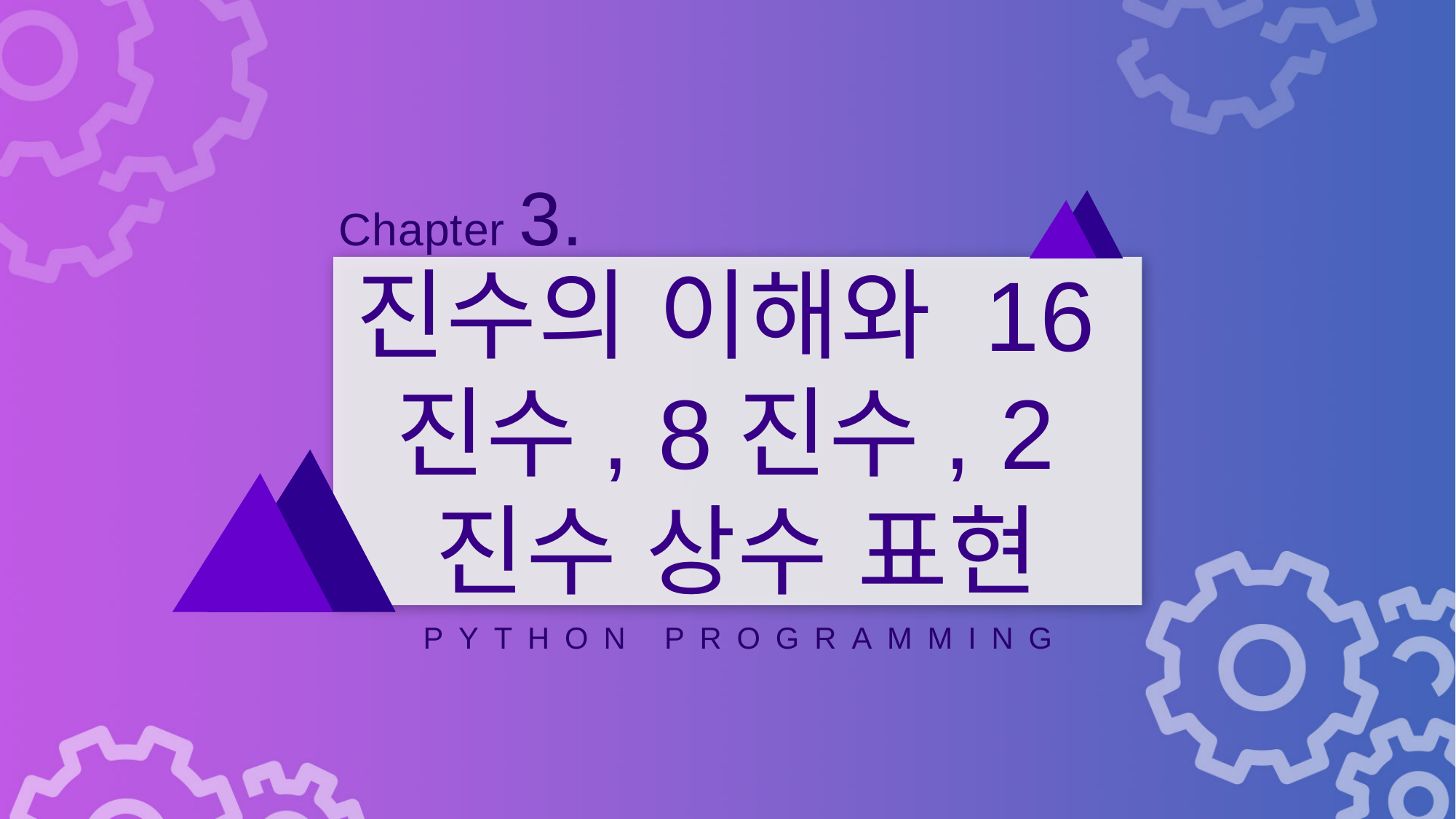

Chapter 3.
진수의 이해와 16진수, 8진수, 2진수 상수 표현